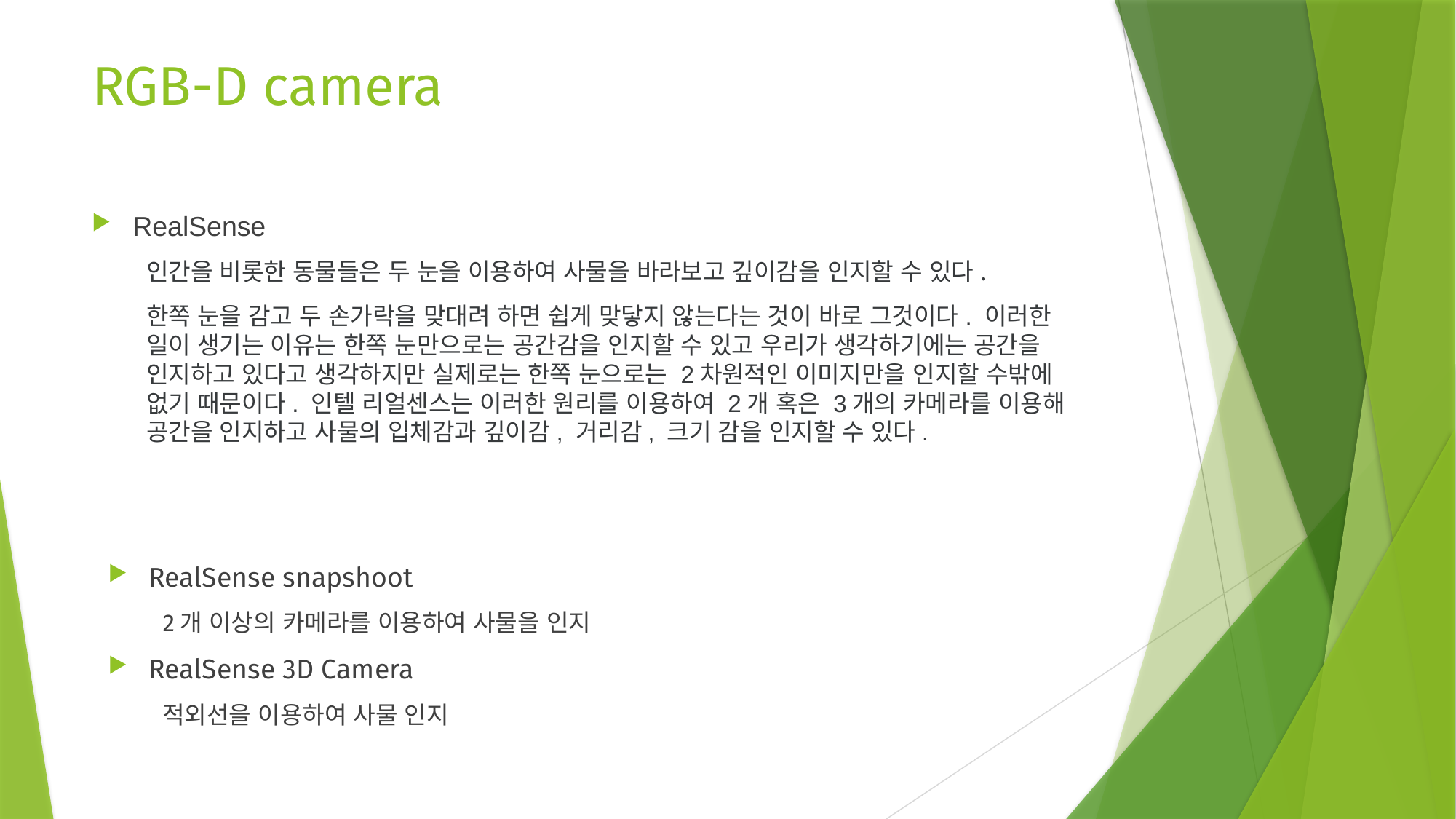

# RGB-D camera
RealSense
인간을 비롯한 동물들은 두 눈을 이용하여 사물을 바라보고 깊이감을 인지할 수 있다.
한쪽 눈을 감고 두 손가락을 맞대려 하면 쉽게 맞닿지 않는다는 것이 바로 그것이다. 이러한 일이 생기는 이유는 한쪽 눈만으로는 공간감을 인지할 수 있고 우리가 생각하기에는 공간을 인지하고 있다고 생각하지만 실제로는 한쪽 눈으로는 2차원적인 이미지만을 인지할 수밖에 없기 때문이다. 인텔 리얼센스는 이러한 원리를 이용하여 2개 혹은 3개의 카메라를 이용해 공간을 인지하고 사물의 입체감과 깊이감, 거리감, 크기 감을 인지할 수 있다.
RealSense snapshoot
2개 이상의 카메라를 이용하여 사물을 인지
RealSense 3D Camera
적외선을 이용하여 사물 인지